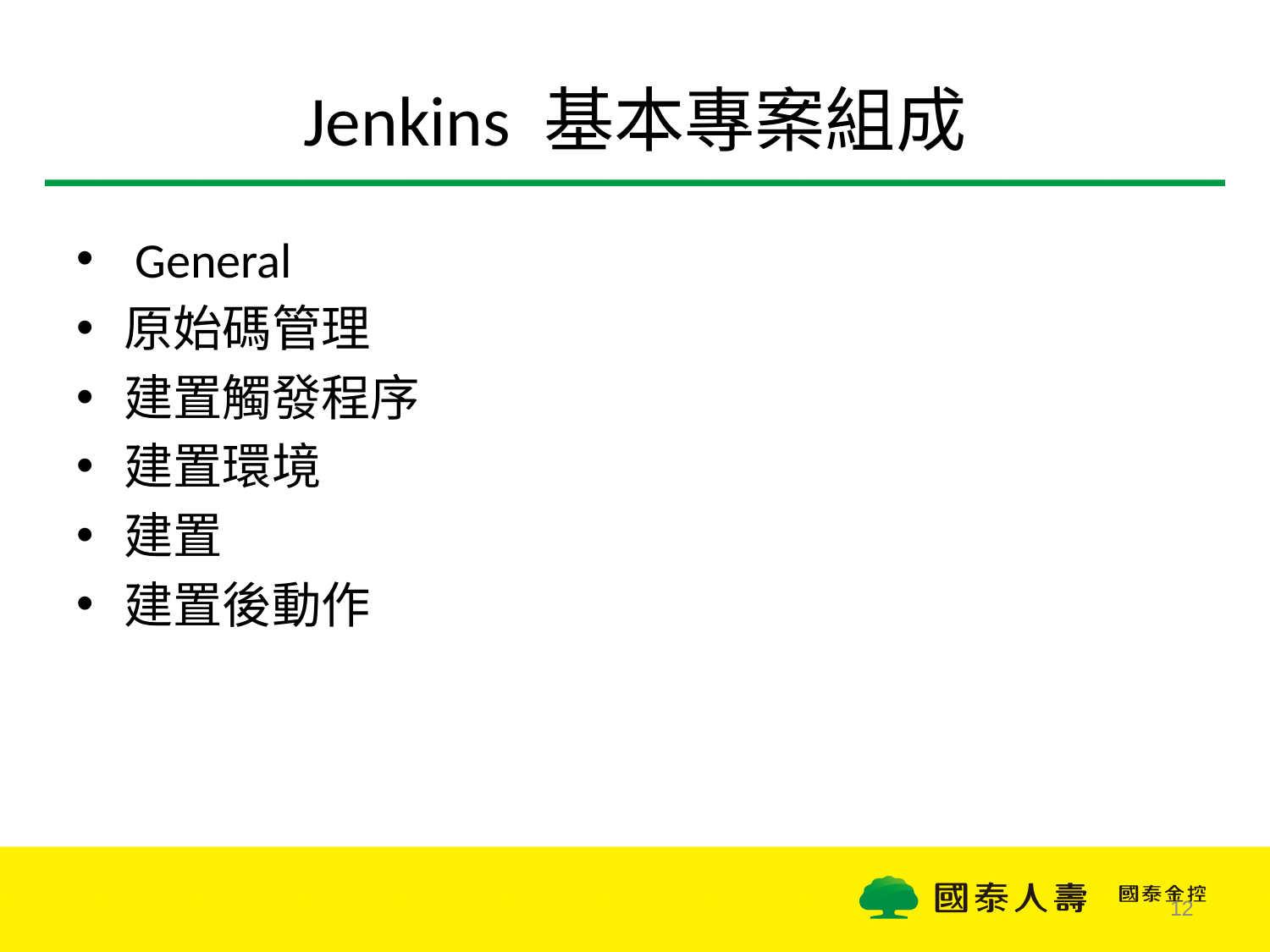

# Jenkins 基本專案組成

 General
原始碼管理
建置觸發程序
建置環境
建置
建置後動作
12